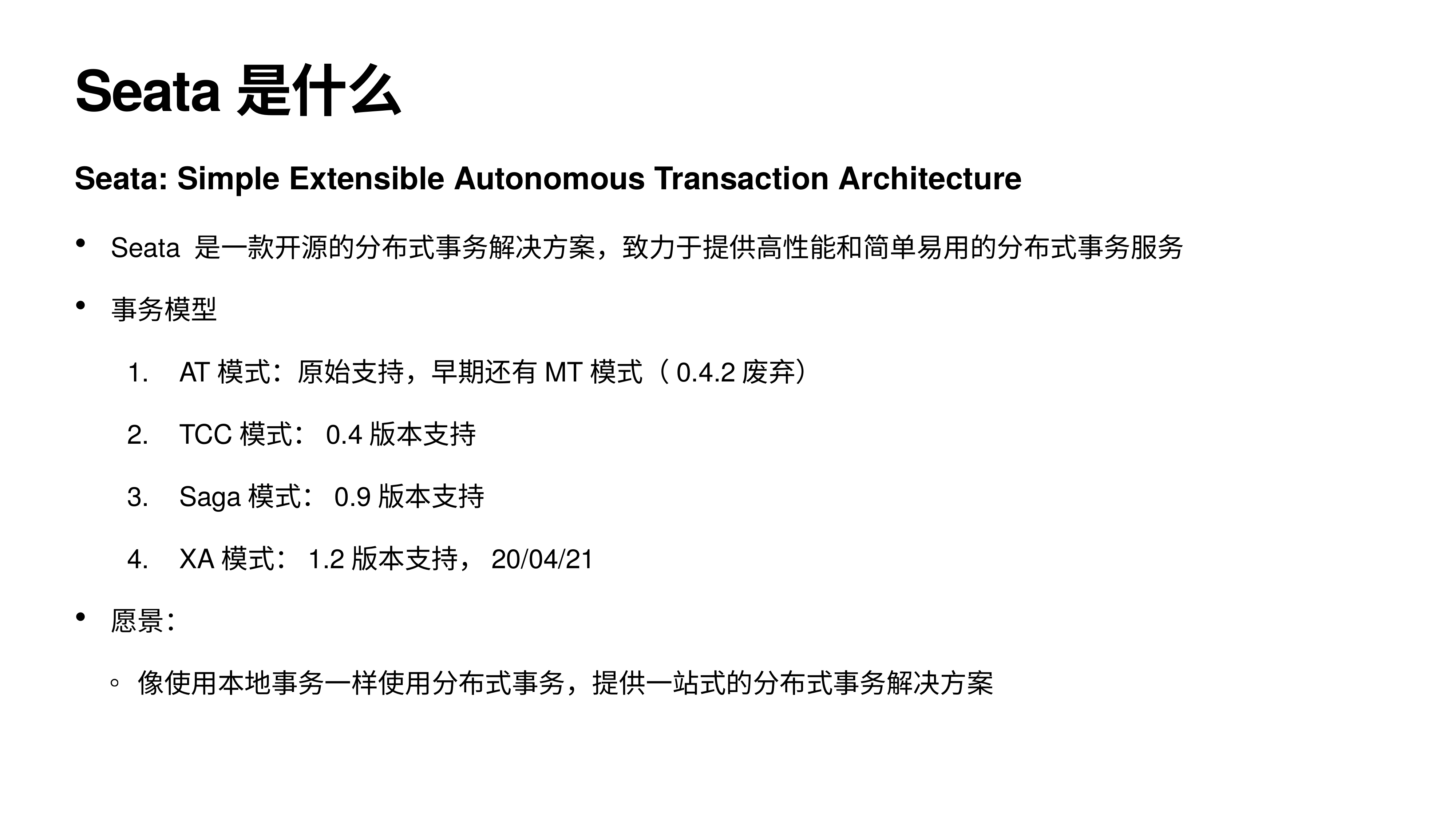

# Seata是什么
Seata: Simple Extensible Autonomous Transaction Architecture
Seata 是一款开源的分布式事务解决方案，致力于提供高性能和简单易用的分布式事务服务
事务模型
AT模式：原始支持，早期还有MT模式（0.4.2废弃）
TCC模式：0.4版本支持
Saga模式：0.9版本支持
XA模式：1.2版本支持，20/04/21
愿景：
像使用本地事务一样使用分布式事务，提供一站式的分布式事务解决方案